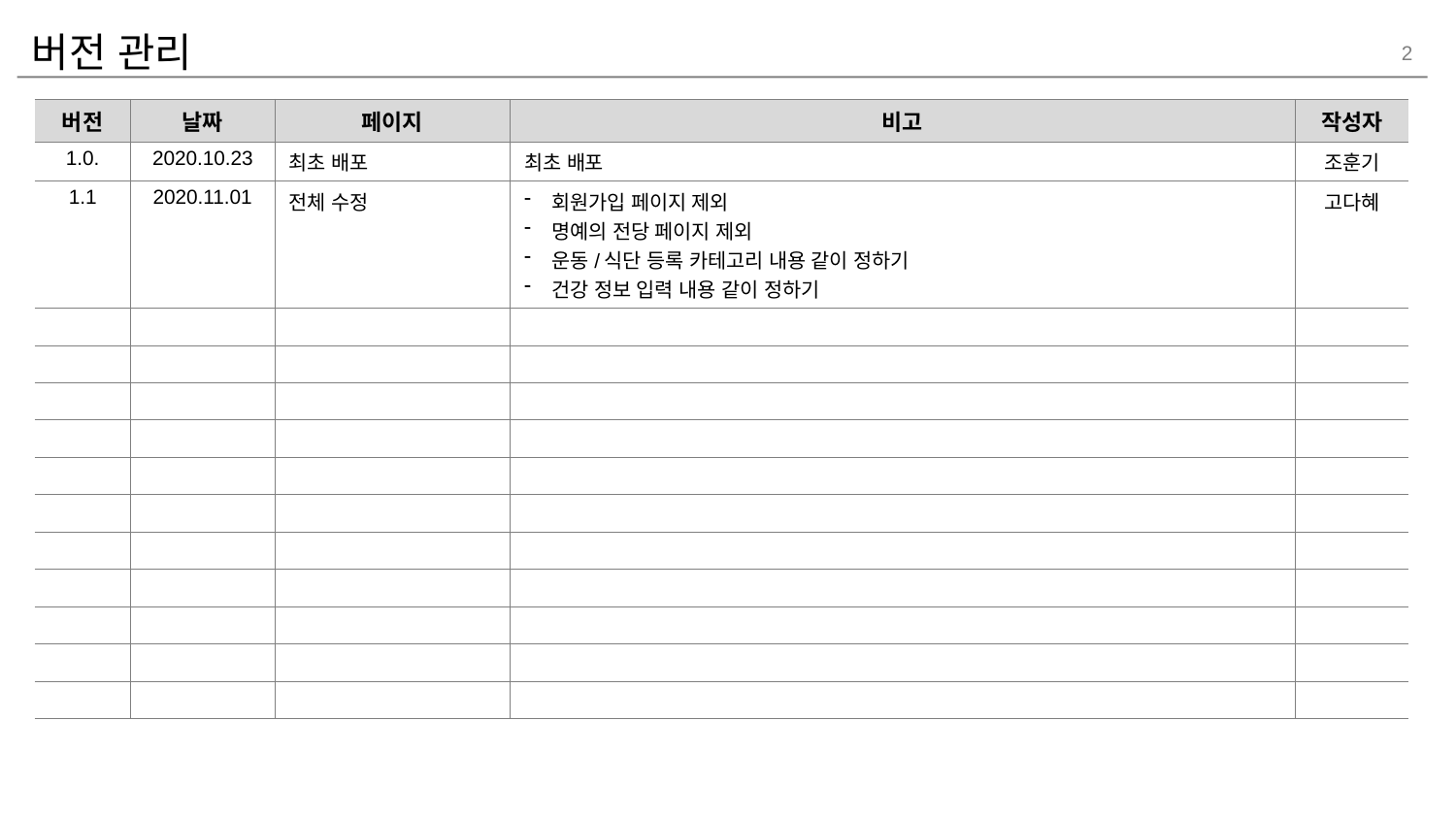

# 버전 관리
2
| 버전 | 날짜 | 페이지 | 비고 | 작성자 |
| --- | --- | --- | --- | --- |
| 1.0. | 2020.10.23 | 최초 배포 | 최초 배포 | 조훈기 |
| 1.1 | 2020.11.01 | 전체 수정 | 회원가입 페이지 제외 명예의 전당 페이지 제외 운동/식단 등록 카테고리 내용 같이 정하기 건강 정보 입력 내용 같이 정하기 | 고다혜 |
|  |  |  |  |  |
|  |  |  |  |  |
|  |  |  |  |  |
|  |  |  |  |  |
|  |  |  |  |  |
|  |  |  |  |  |
|  |  |  |  |  |
|  |  |  |  |  |
|  |  |  |  |  |
|  |  |  |  |  |
|  |  |  |  |  |